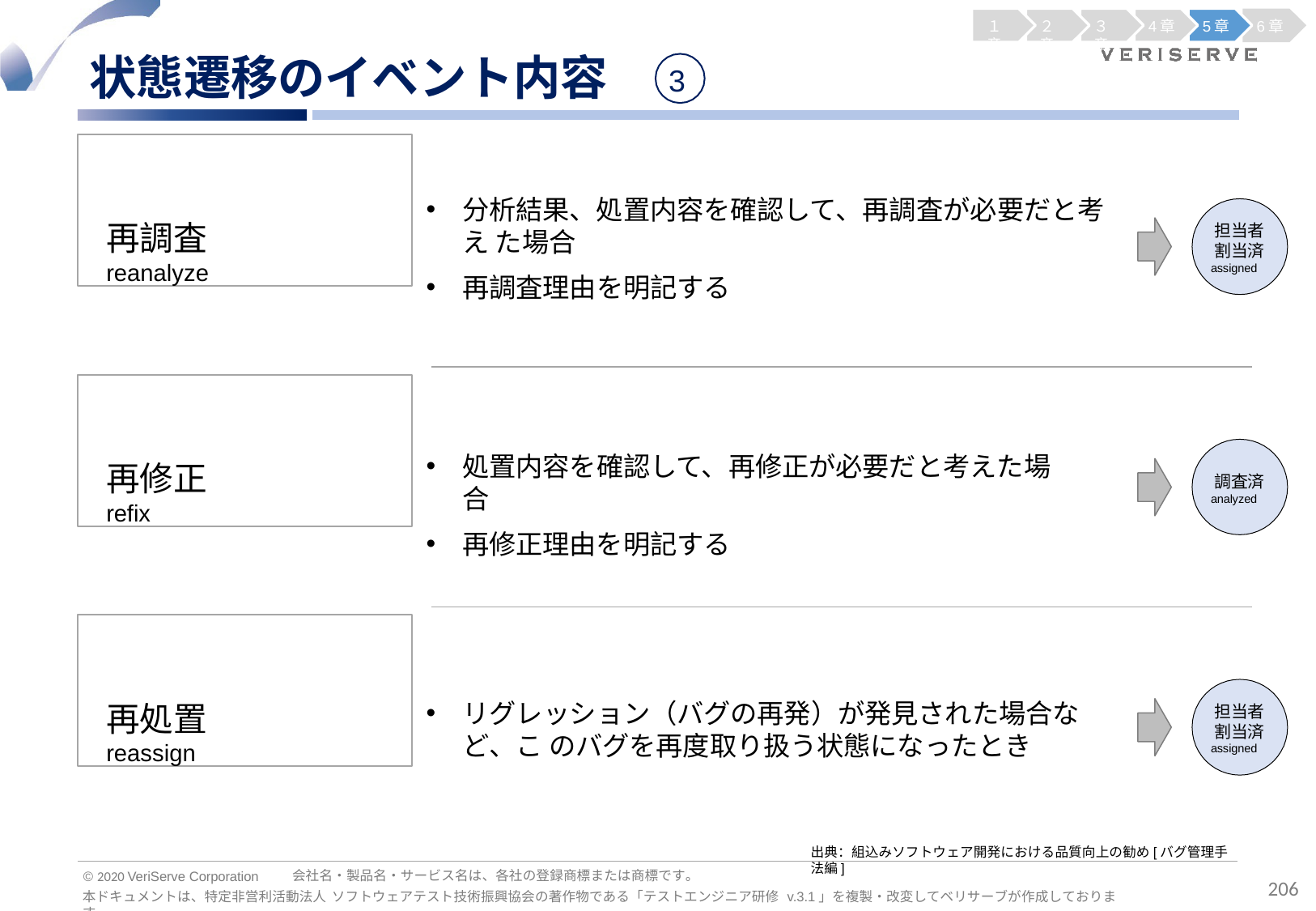

１章
２章
３章
4章
5章
6章
状態遷移のイベント内容

3

再調査
reanalyze
分析結果、処置内容を確認して、再調査が必要だと考え た場合
再調査理由を明記する

担当者 割当済
assigned

再修正
refix
処置内容を確認して、再修正が必要だと考えた場合
再修正理由を明記する

調査済
analyzed

再処置
reassign

リグレッション（バグの再発）が発見された場合など、こ のバグを再度取り扱う状態になったとき

担当者 割当済
assigned
出典：組込みソフトウェア開発における品質向上の勧め[バグ管理手法編]
会社名・製品名・サービス名は、各社の登録商標または商標です。
© 2020 VeriServe Corporation
206
本ドキュメントは、特定非営利活動法人 ソフトウェアテスト技術振興協会の著作物である「テストエンジニア研修 v.3.1」を複製・改変してベリサーブが作成しております。